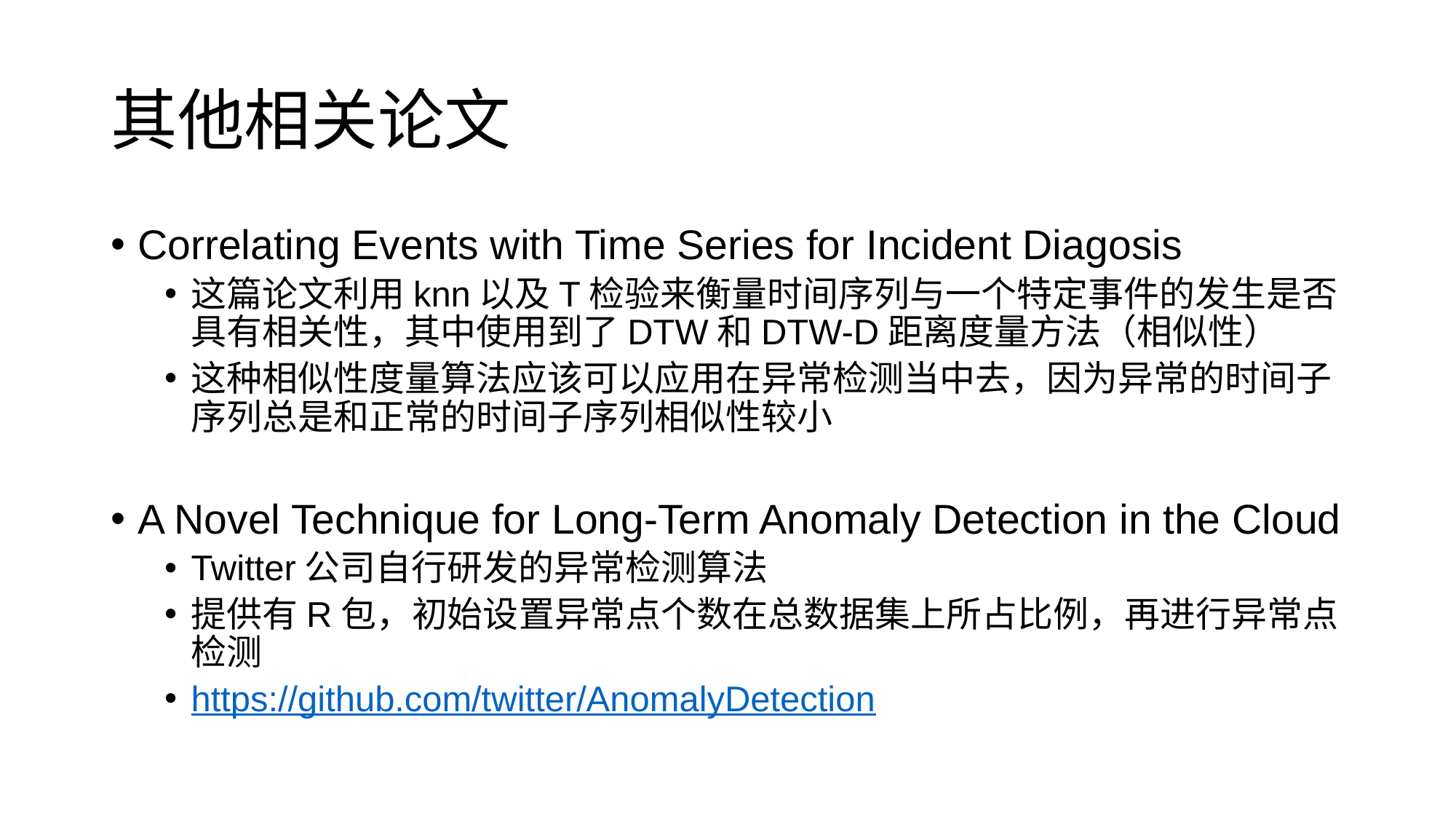

# 其他相关论文
Correlating Events with Time Series for Incident Diagosis
这篇论文利用knn以及T检验来衡量时间序列与一个特定事件的发生是否具有相关性，其中使用到了DTW和DTW-D距离度量方法（相似性）
这种相似性度量算法应该可以应用在异常检测当中去，因为异常的时间子序列总是和正常的时间子序列相似性较小

A Novel Technique for Long-Term Anomaly Detection in the Cloud
Twitter公司自行研发的异常检测算法
提供有R包，初始设置异常点个数在总数据集上所占比例，再进行异常点检测
https://github.com/twitter/AnomalyDetection